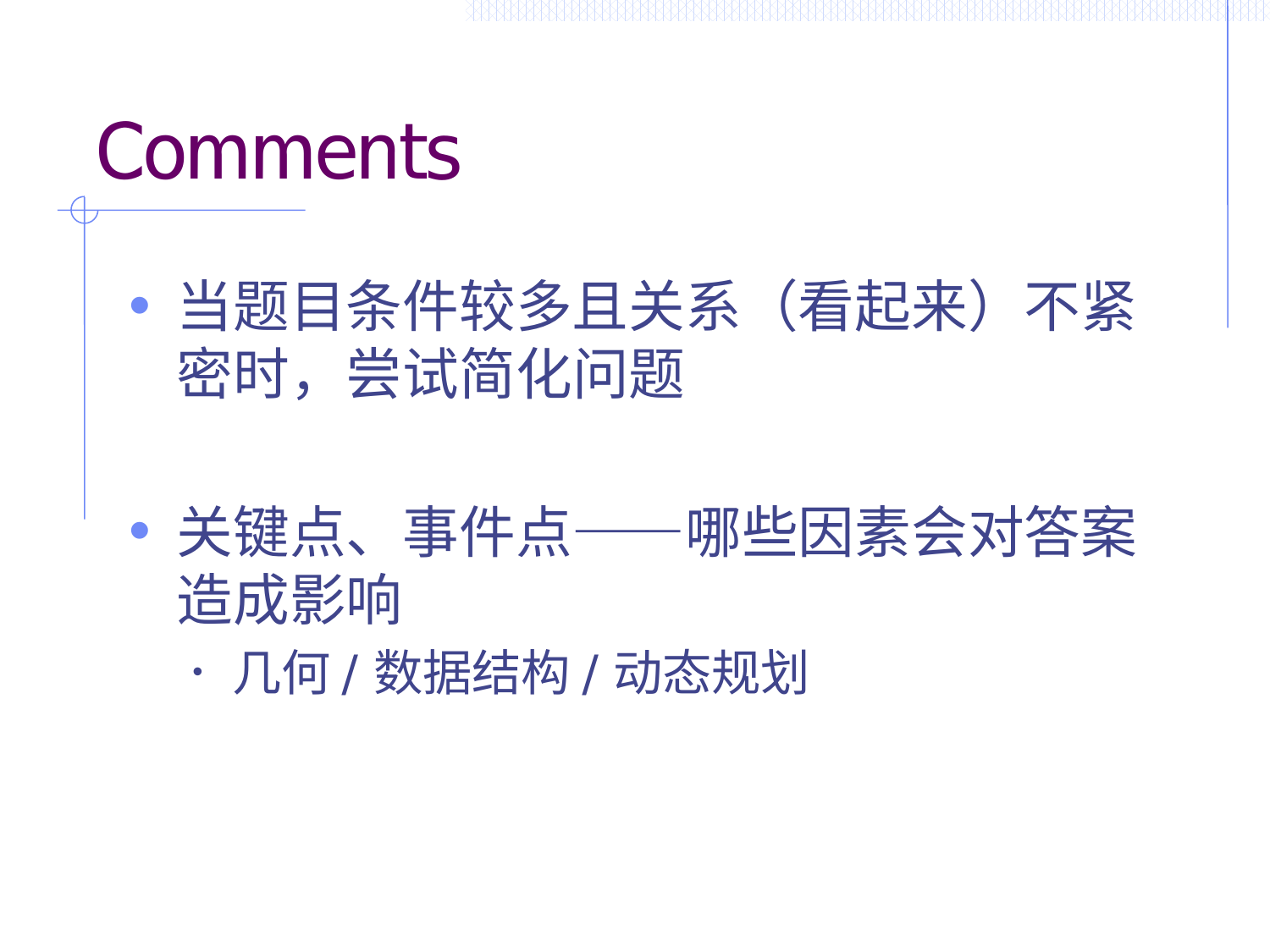

# Comments
当题目条件较多且关系（看起来）不紧密时，尝试简化问题

关键点、事件点——哪些因素会对答案造成影响
几何/数据结构/动态规划